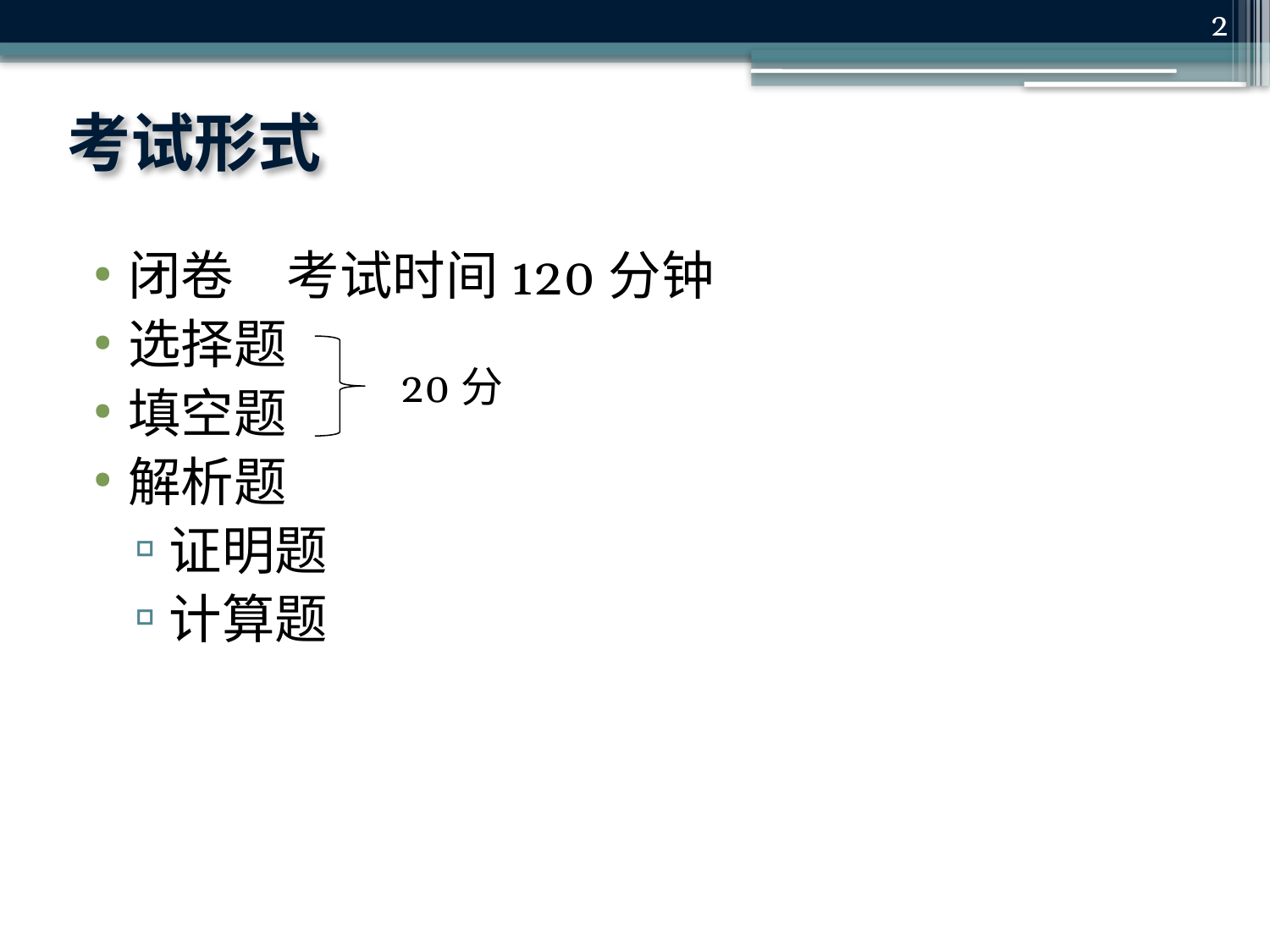

2
# 考试形式
闭卷　考试时间120分钟
选择题
填空题
解析题
证明题
计算题

20分